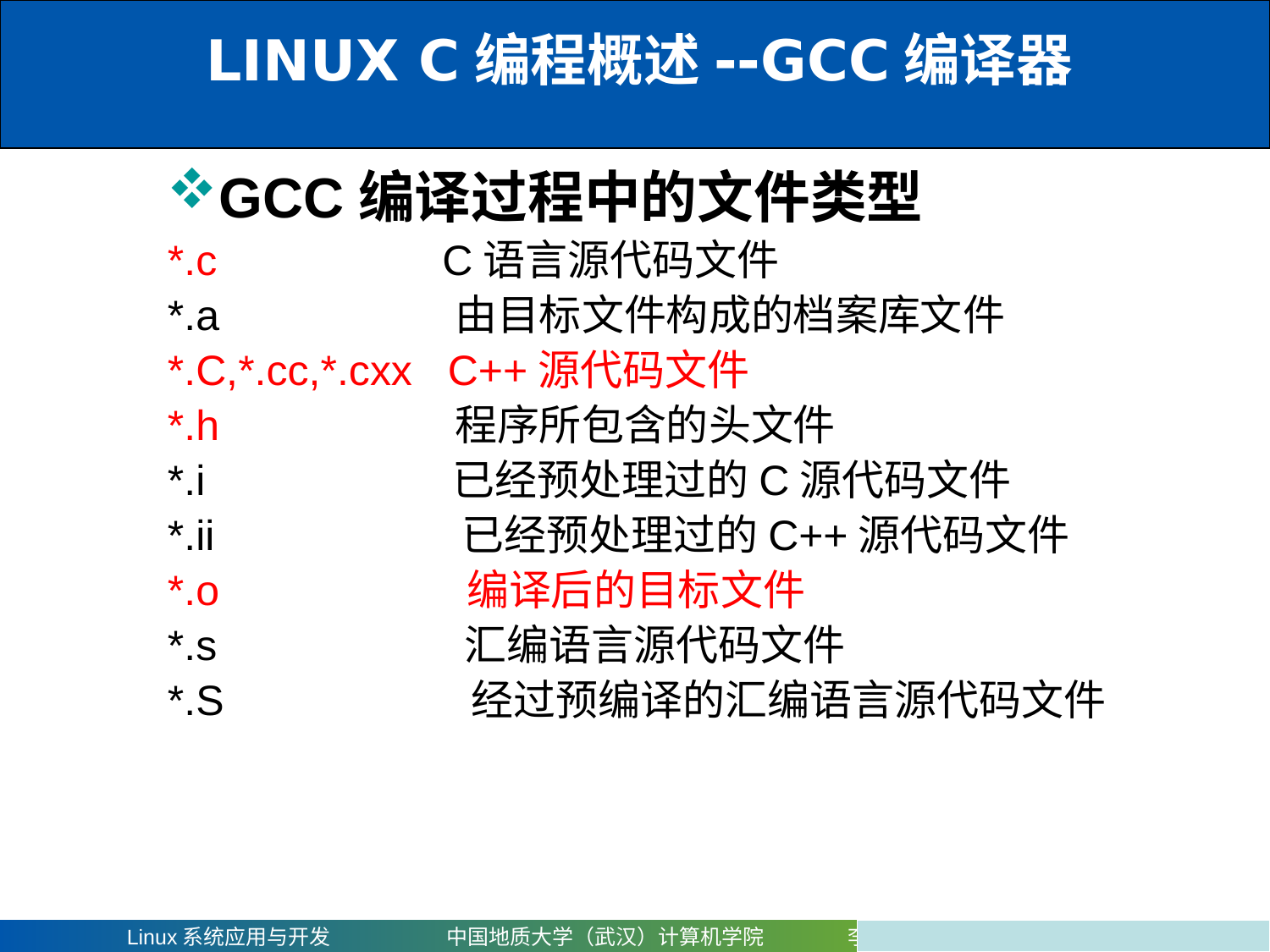

LINUX C编程概述--GCC编译器

GCC编译过程中的文件类型
*.c                   C语言源代码文件
*.a                   由目标文件构成的档案库文件
*.C,*.cc,*.cxx   C++源代码文件
*.h                   程序所包含的头文件
*.i                    已经预处理过的C源代码文件
*.ii                    已经预处理过的C++源代码文件
*.o                    编译后的目标文件
*.s                    汇编语言源代码文件
*.S                    经过预编译的汇编语言源代码文件